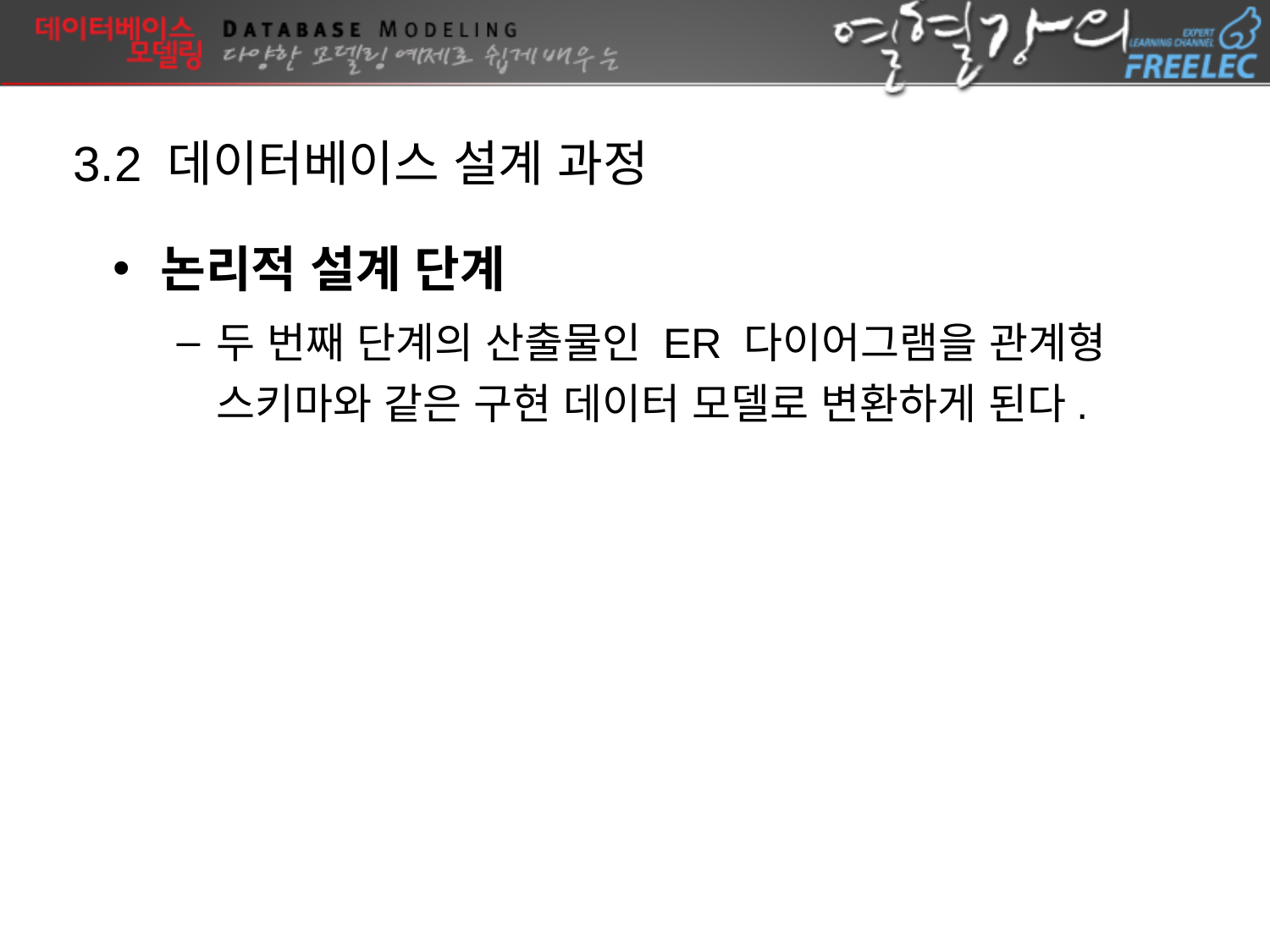

3.2 데이터베이스 설계 과정
논리적 설계 단계
두 번째 단계의 산출물인 ER 다이어그램을 관계형 스키마와 같은 구현 데이터 모델로 변환하게 된다.